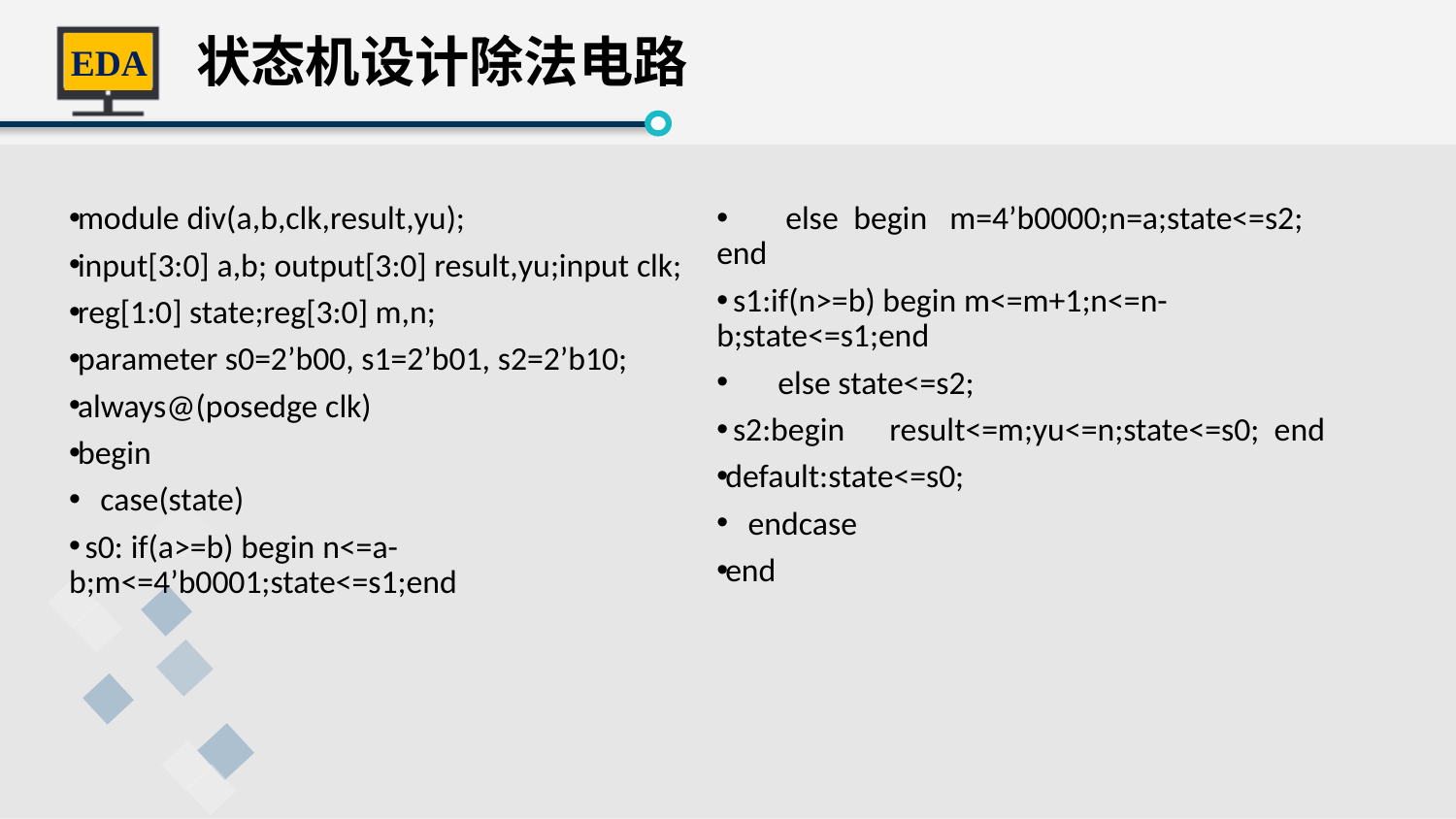

状态机设计除法电路
module div(a,b,clk,result,yu);
input[3:0] a,b; output[3:0] result,yu;input clk;
reg[1:0] state;reg[3:0] m,n;
parameter s0=2’b00, s1=2’b01, s2=2’b10;
always@(posedge clk)
begin
   case(state)
 s0: if(a>=b) begin n<=a-b;m<=4’b0001;state<=s1;end
        else  begin   m=4’b0000;n=a;state<=s2;  end
 s1:if(n>=b) begin m<=m+1;n<=n-b;state<=s1;end
       else state<=s2;
 s2:begin      result<=m;yu<=n;state<=s0;  end
default:state<=s0;
   endcase
end